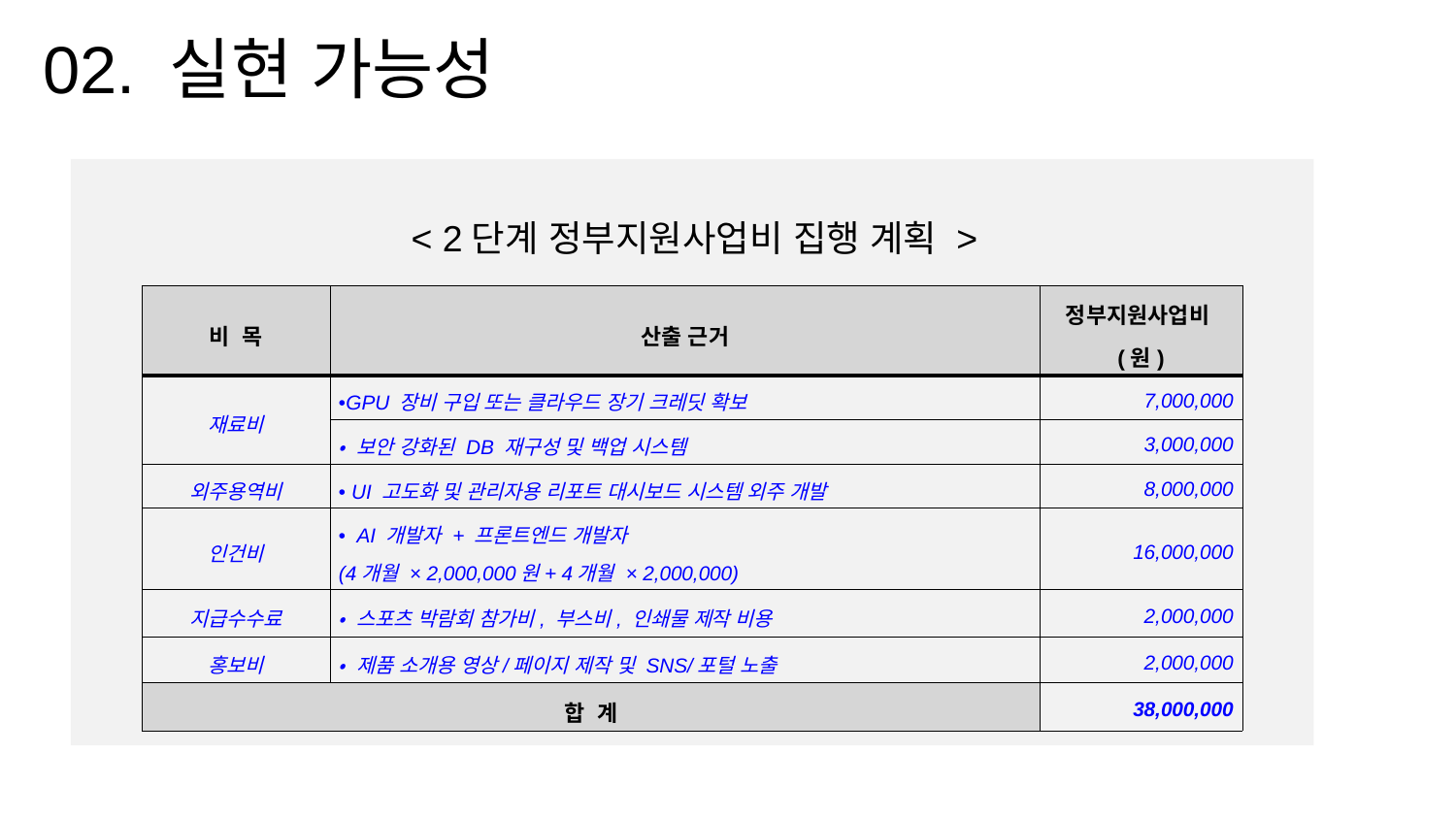

# 02. 실현 가능성

< 2단계 정부지원사업비 집행 계획 >

| 비  목 | 산출 근거 | 정부지원사업비(원) |
| --- | --- | --- |
| 재료비 | •GPU 장비 구입 또는 클라우드 장기 크레딧 확보 | 7,000,000 |
|  | • 보안 강화된 DB 재구성 및 백업 시스템 | 3,000,000 |
| 외주용역비 | • UI 고도화 및 관리자용 리포트 대시보드 시스템 외주 개발 | 8,000,000 |
| 인건비 | •  AI 개발자 + 프론트엔드 개발자  (4개월 × 2,000,000원+ 4개월 × 2,000,000) | 16,000,000 |
| 지급수수료 | • 스포츠 박람회 참가비, 부스비, 인쇄물 제작 비용 | 2,000,000 |
| 홍보비 | • 제품 소개용 영상/페이지 제작 및 SNS/포털 노출 | 2,000,000 |
| 합  계 |  | 38,000,000 |